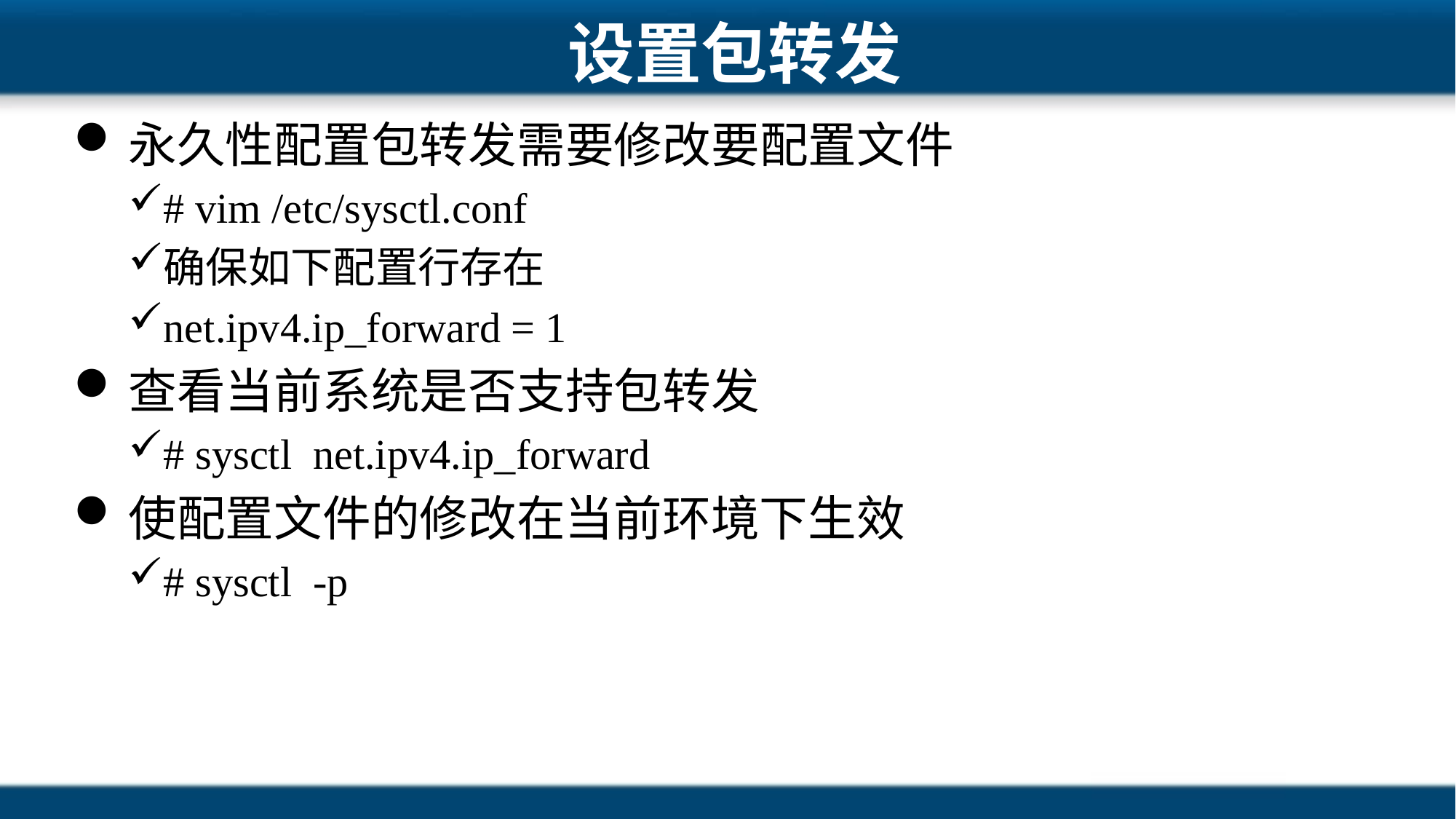

# 设置包转发
永久性配置包转发需要修改要配置文件
# vim /etc/sysctl.conf
确保如下配置行存在
net.ipv4.ip_forward = 1
查看当前系统是否支持包转发
# sysctl  net.ipv4.ip_forward
使配置文件的修改在当前环境下生效
# sysctl  -p